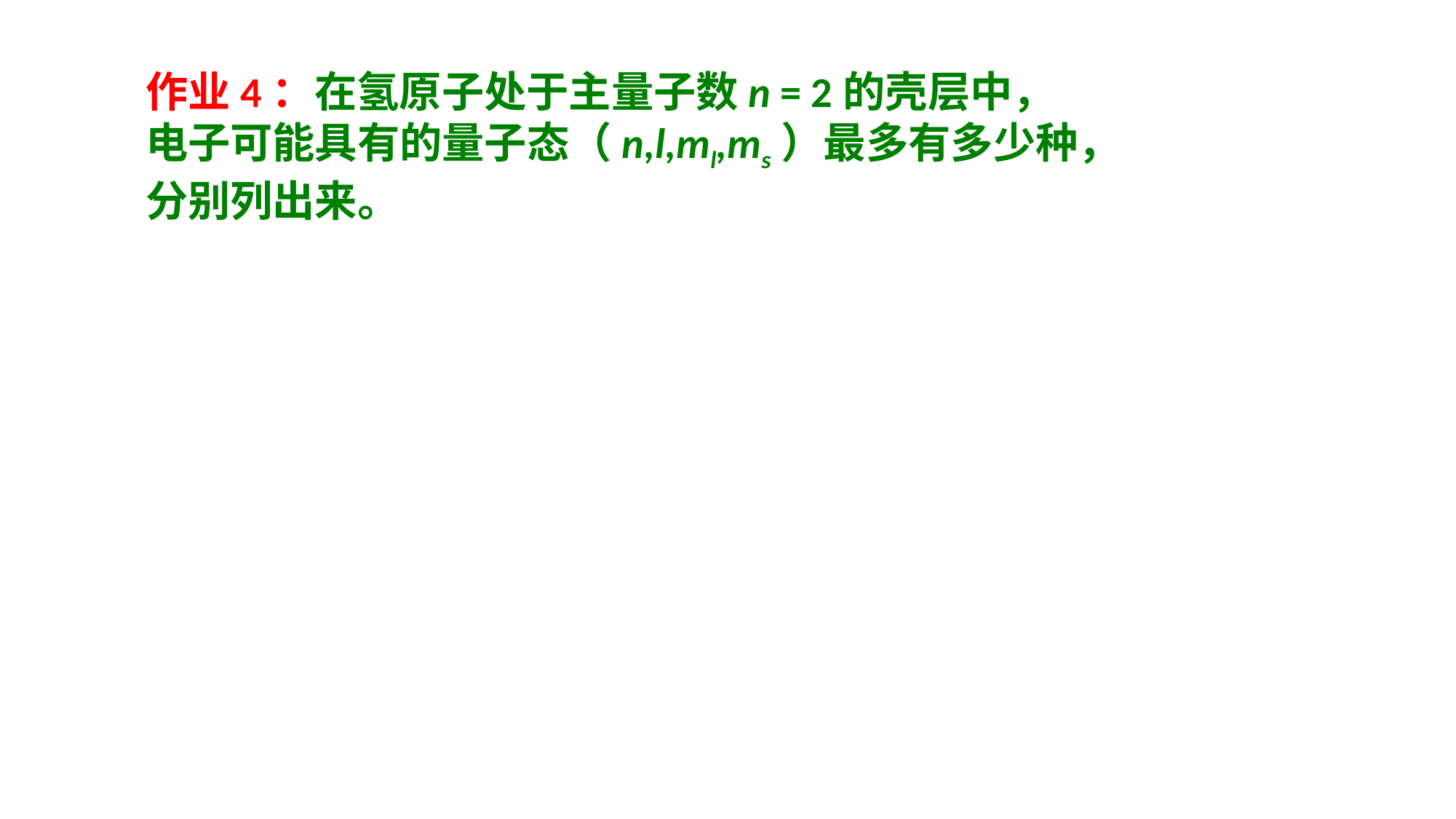

作业4：在氢原子处于主量子数n = 2的壳层中，电子可能具有的量子态（n,l,ml,ms）最多有多少种，分别列出来。